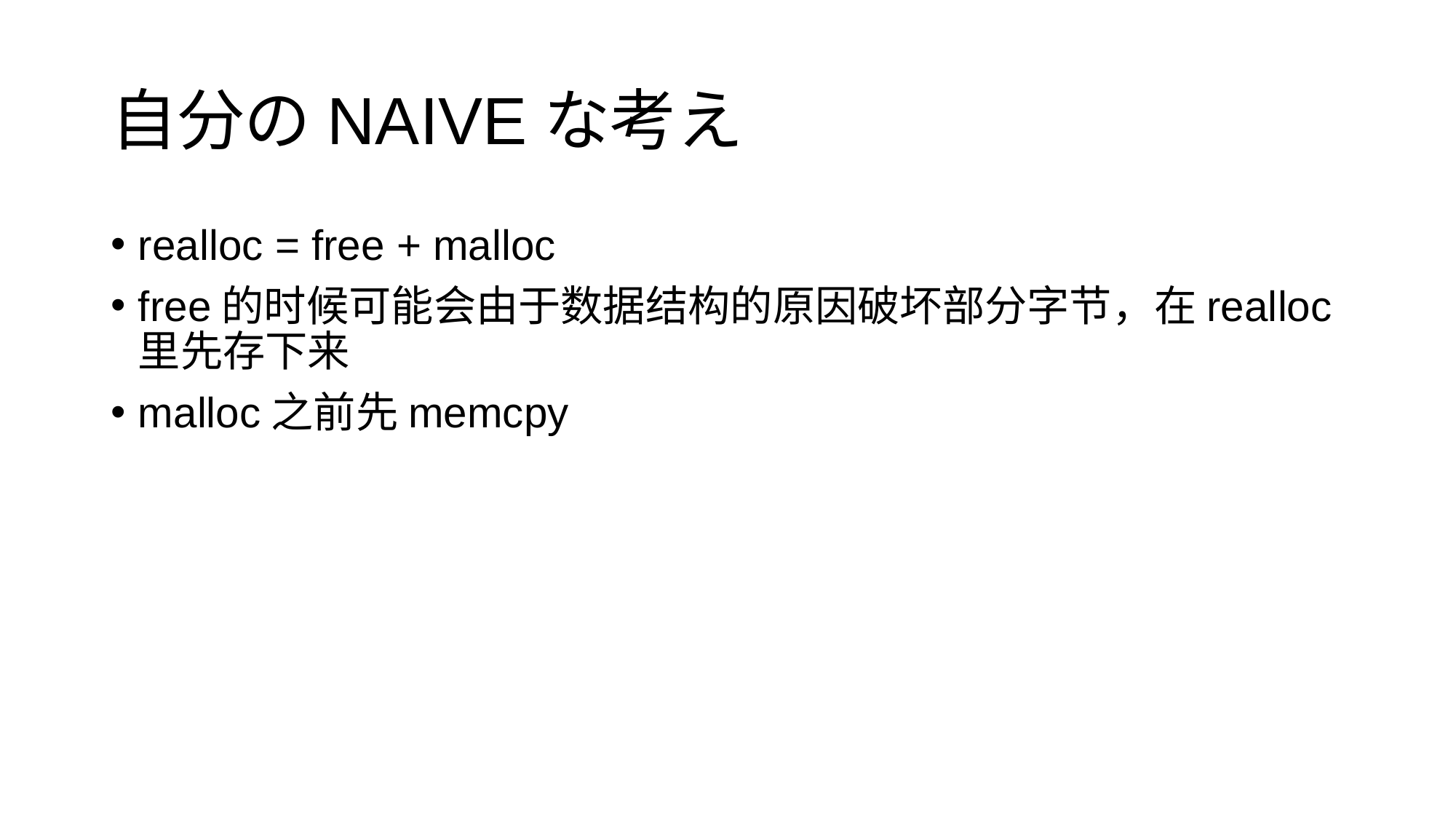

# 自分のNAIVEな考え
realloc = free + malloc
free的时候可能会由于数据结构的原因破坏部分字节，在realloc里先存下来
malloc之前先memcpy